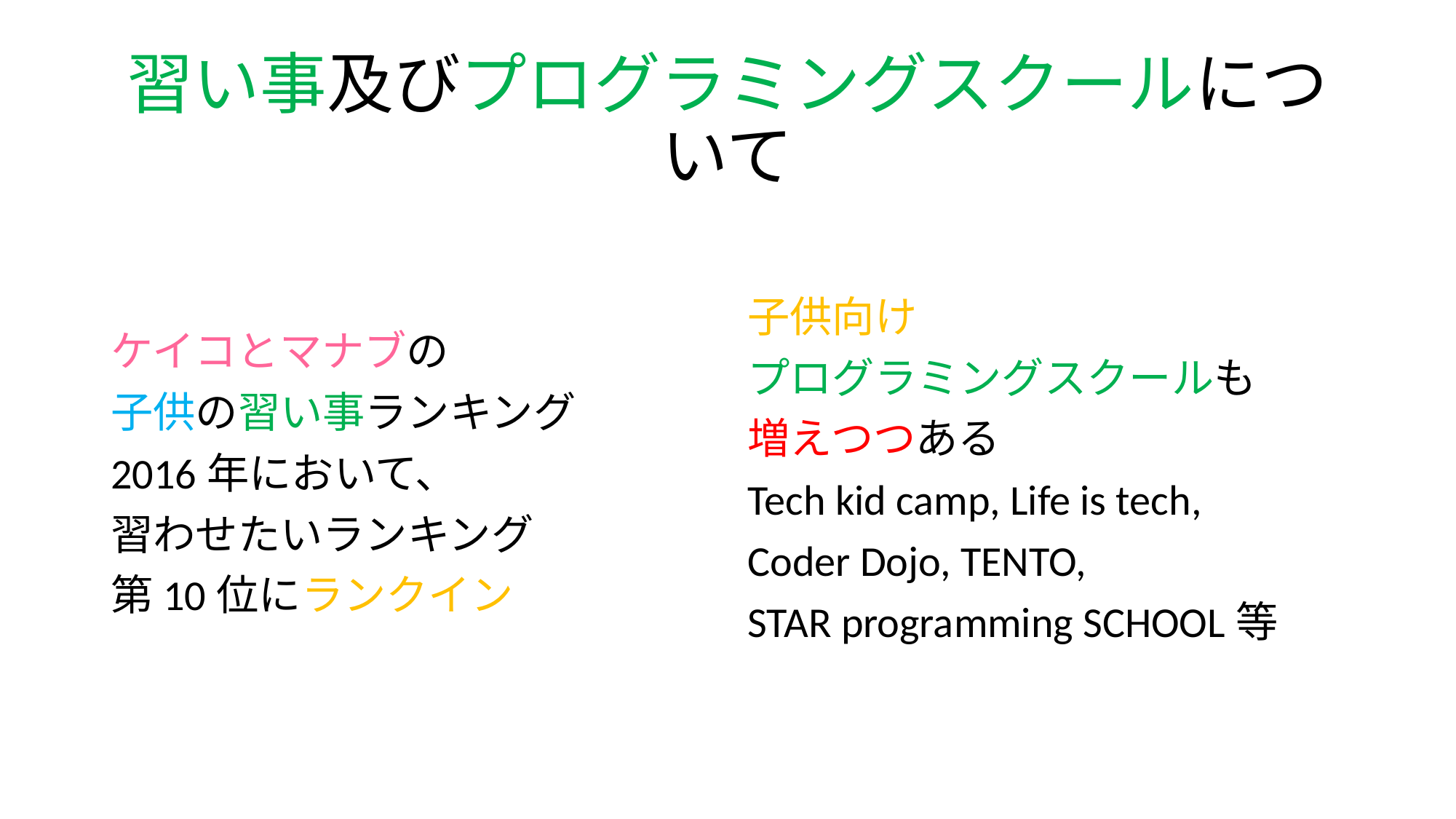

# 習い事及びプログラミングスクールについて
子供向け
プログラミングスクールも
増えつつある
Tech kid camp, Life is tech,
Coder Dojo, TENTO,
STAR programming SCHOOL等
ケイコとマナブの
子供の習い事ランキング
2016年において、
習わせたいランキング
第10位にランクイン